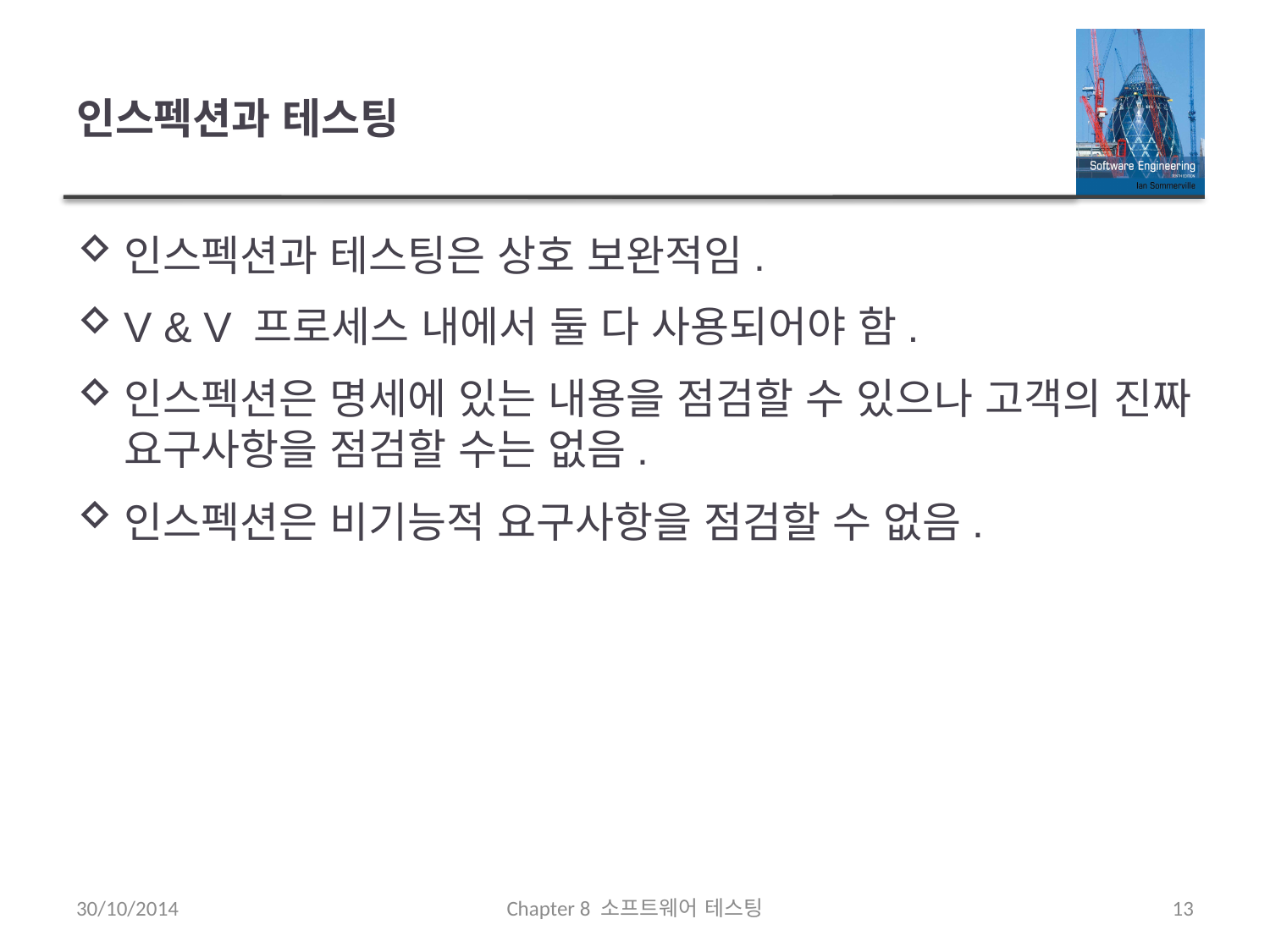

# 인스펙션과 테스팅
인스펙션과 테스팅은 상호 보완적임.
V & V 프로세스 내에서 둘 다 사용되어야 함.
인스펙션은 명세에 있는 내용을 점검할 수 있으나 고객의 진짜 요구사항을 점검할 수는 없음.
인스펙션은 비기능적 요구사항을 점검할 수 없음.
30/10/2014
Chapter 8 소프트웨어 테스팅
13